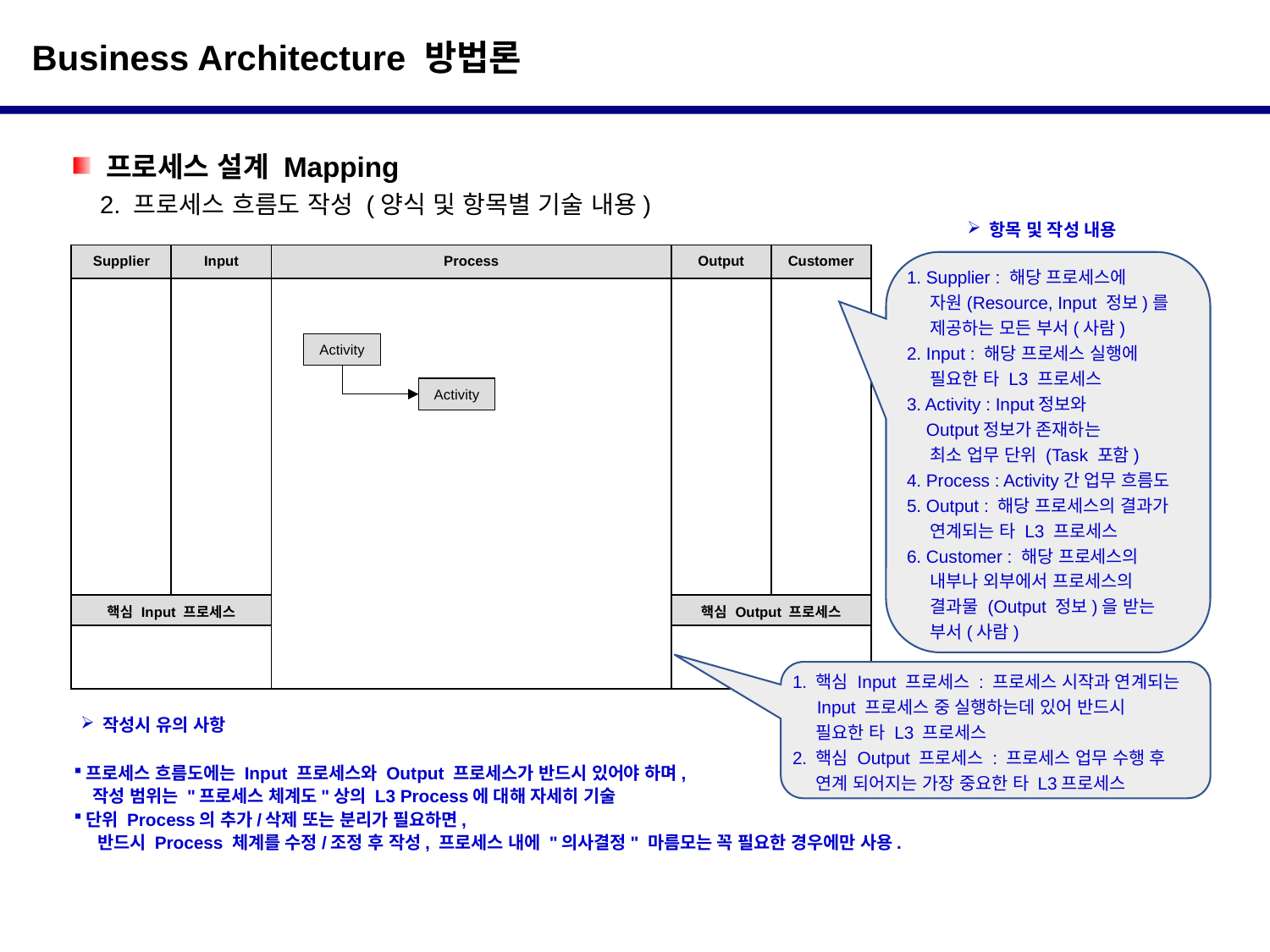

Business Architecture 방법론

 프로세스 설계 Mapping
    2. 프로세스 흐름도 작성 (양식 및 항목별 기술 내용)
 항목 및 작성 내용
| Supplier | Input | Process | Output | Customer |
| --- | --- | --- | --- | --- |
|  |  |  |  |  |
| 핵심 Input 프로세스 |  |  | 핵심 Output 프로세스 |  |
|  |  |  |  |  |
1. Supplier : 해당 프로세스에
    자원(Resource, Input 정보)를
    제공하는 모든 부서(사람)
2. Input : 해당 프로세스 실행에
    필요한 타 L3 프로세스
3. Activity : Input정보와
    Output정보가 존재하는
    최소 업무 단위 (Task 포함)
4. Process : Activity간 업무 흐름도
5. Output : 해당 프로세스의 결과가
    연계되는 타 L3 프로세스
6. Customer : 해당 프로세스의
    내부나 외부에서 프로세스의
    결과물 (Output 정보)을 받는
    부서(사람)
Activity
Activity
1. 핵심 Input 프로세스 : 프로세스 시작과 연계되는
     Input 프로세스 중 실행하는데 있어 반드시
    필요한 타 L3 프로세스
2. 핵심 Output 프로세스 : 프로세스 업무 수행 후
    연계 되어지는 가장 중요한 타 L3프로세스
 작성시 유의 사항
프로세스 흐름도에는 Input 프로세스와 Output 프로세스가 반드시 있어야 하며,
   작성 범위는 "프로세스 체계도"상의 L3 Process에 대해 자세히 기술
단위 Process의 추가/삭제 또는 분리가 필요하면,
    반드시 Process 체계를 수정/조정 후 작성, 프로세스 내에 "의사결정" 마름모는 꼭 필요한 경우에만 사용.